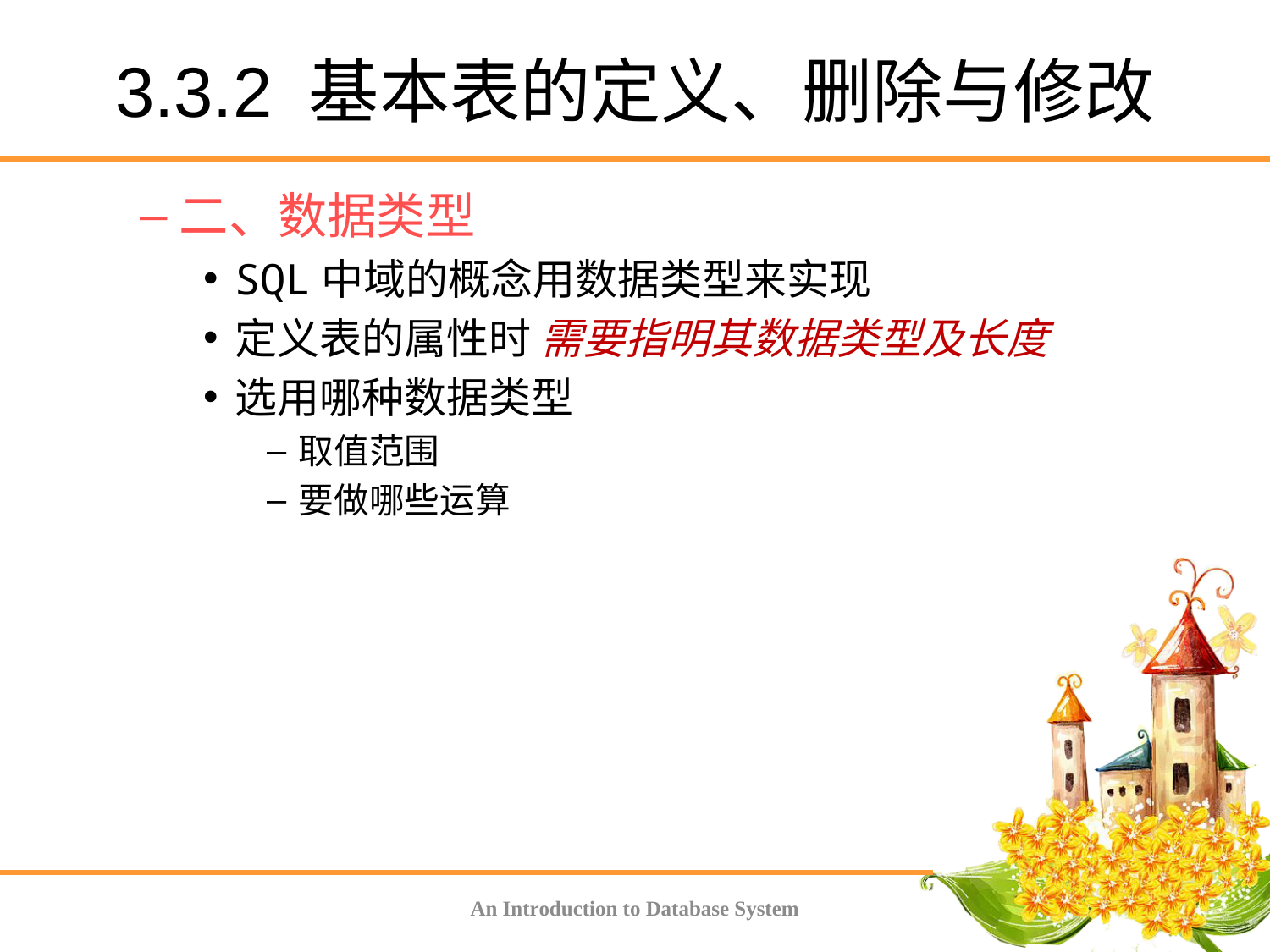

# 3.3.2 基本表的定义、删除与修改
二、数据类型
SQL中域的概念用数据类型来实现
定义表的属性时 需要指明其数据类型及长度
选用哪种数据类型
取值范围
要做哪些运算
An Introduction to Database System